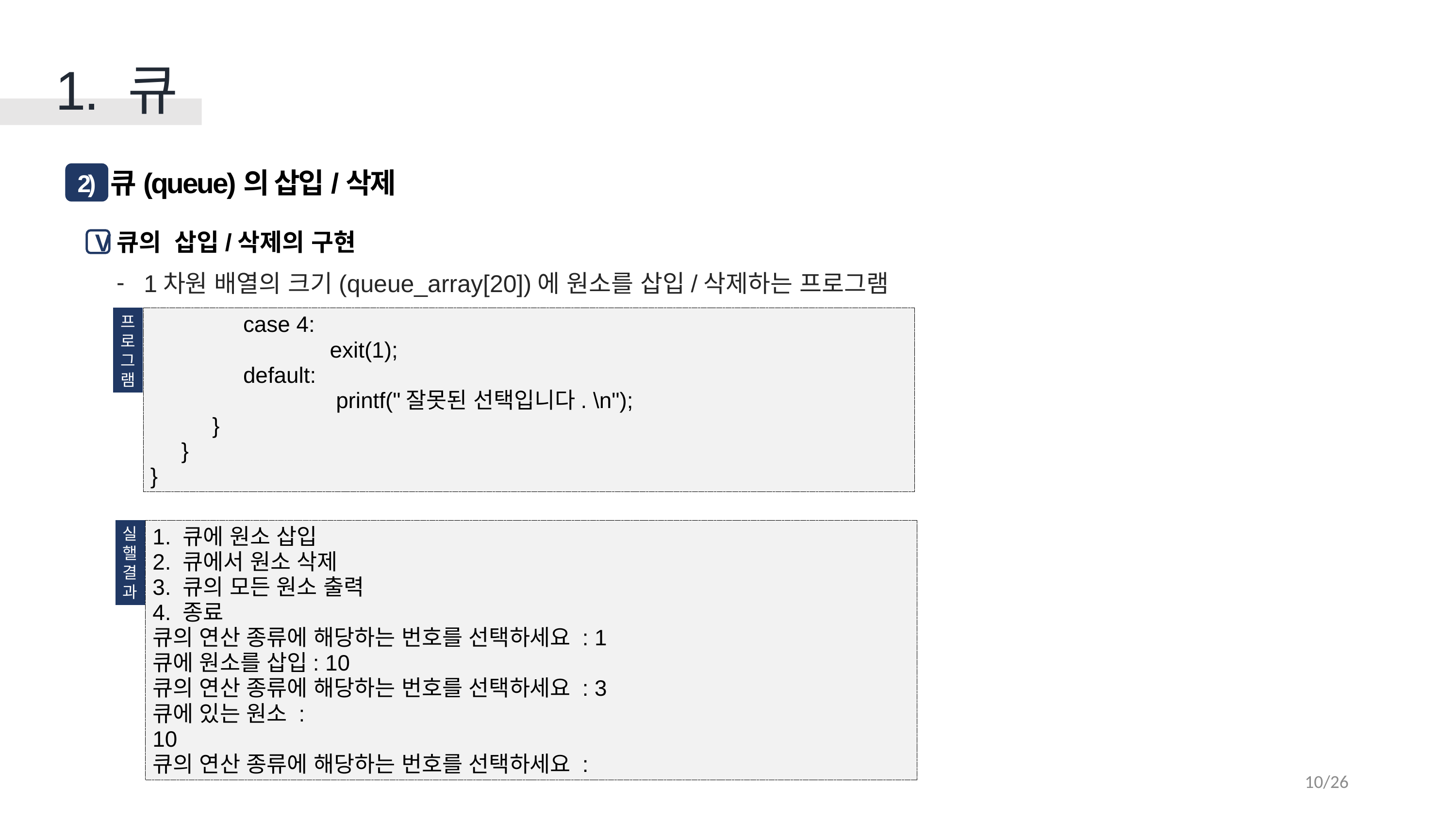

1. 큐

 큐(queue)의 삽입/삭제
2)
큐의  삽입/삭제의 구현

1차원 배열의 크기(queue_array[20])에 원소를 삽입/삭제하는 프로그램

V
프
로
그
램
               case 4:
                             exit(1);
               default:
                              printf("잘못된 선택입니다. \n");
          }
     }
}
실
핼
결
과
1. 큐에 원소 삽입
2. 큐에서 원소 삭제
3. 큐의 모든 원소 출력
4. 종료
큐의 연산 종류에 해당하는 번호를 선택하세요 : 1
큐에 원소를 삽입: 10
큐의 연산 종류에 해당하는 번호를 선택하세요 : 3
큐에 있는 원소 :
10
큐의 연산 종류에 해당하는 번호를 선택하세요 :
10/26